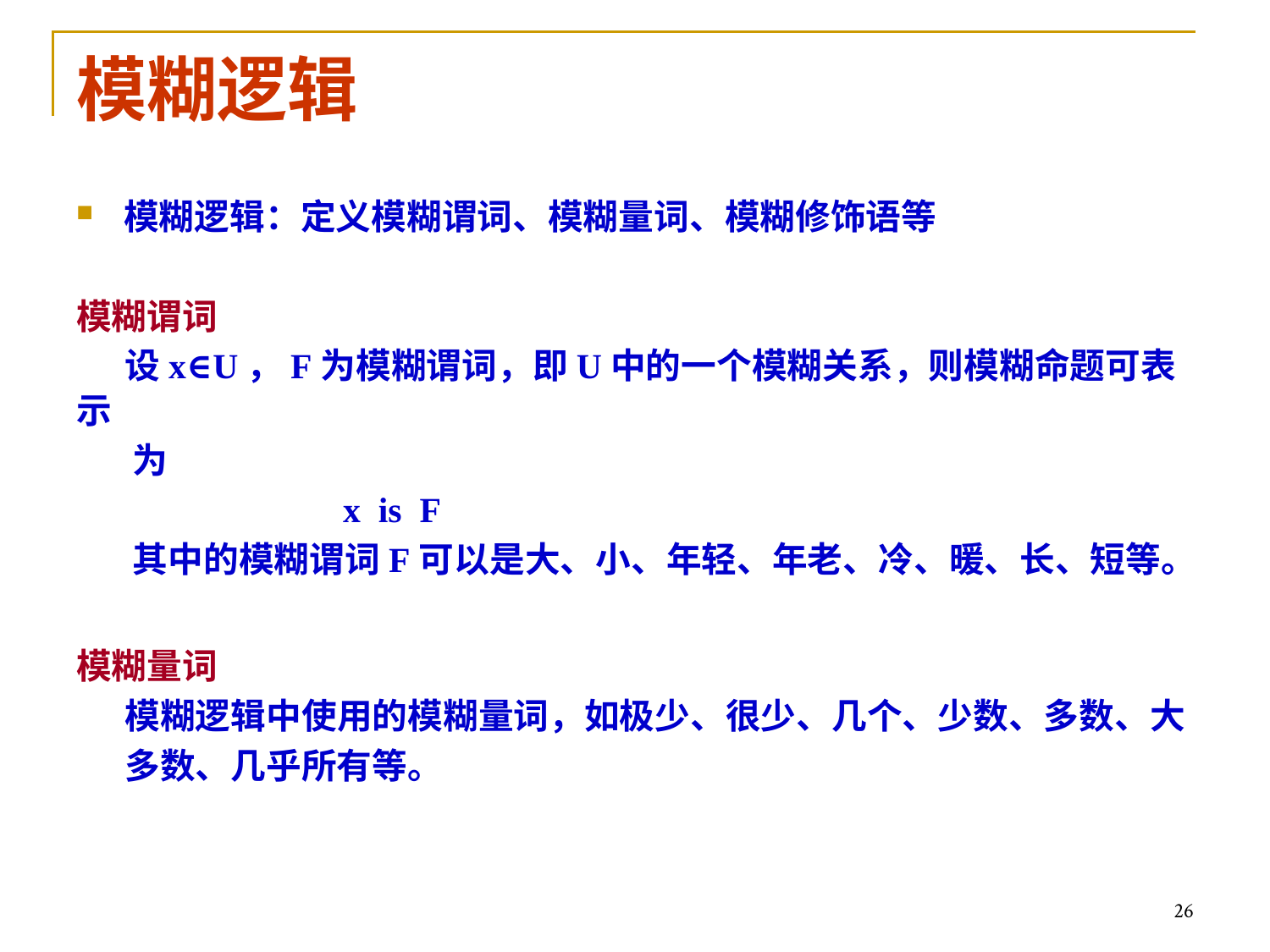

# 模糊逻辑
模糊逻辑：定义模糊谓词、模糊量词、模糊修饰语等

模糊谓词
     设x∈U，F为模糊谓词，即U中的一个模糊关系，则模糊命题可表示
      为
                              x  is  F
      其中的模糊谓词F可以是大、小、年轻、年老、冷、暖、长、短等。
模糊量词
     模糊逻辑中使用的模糊量词，如极少、很少、几个、少数、多数、大
     多数、几乎所有等。

26